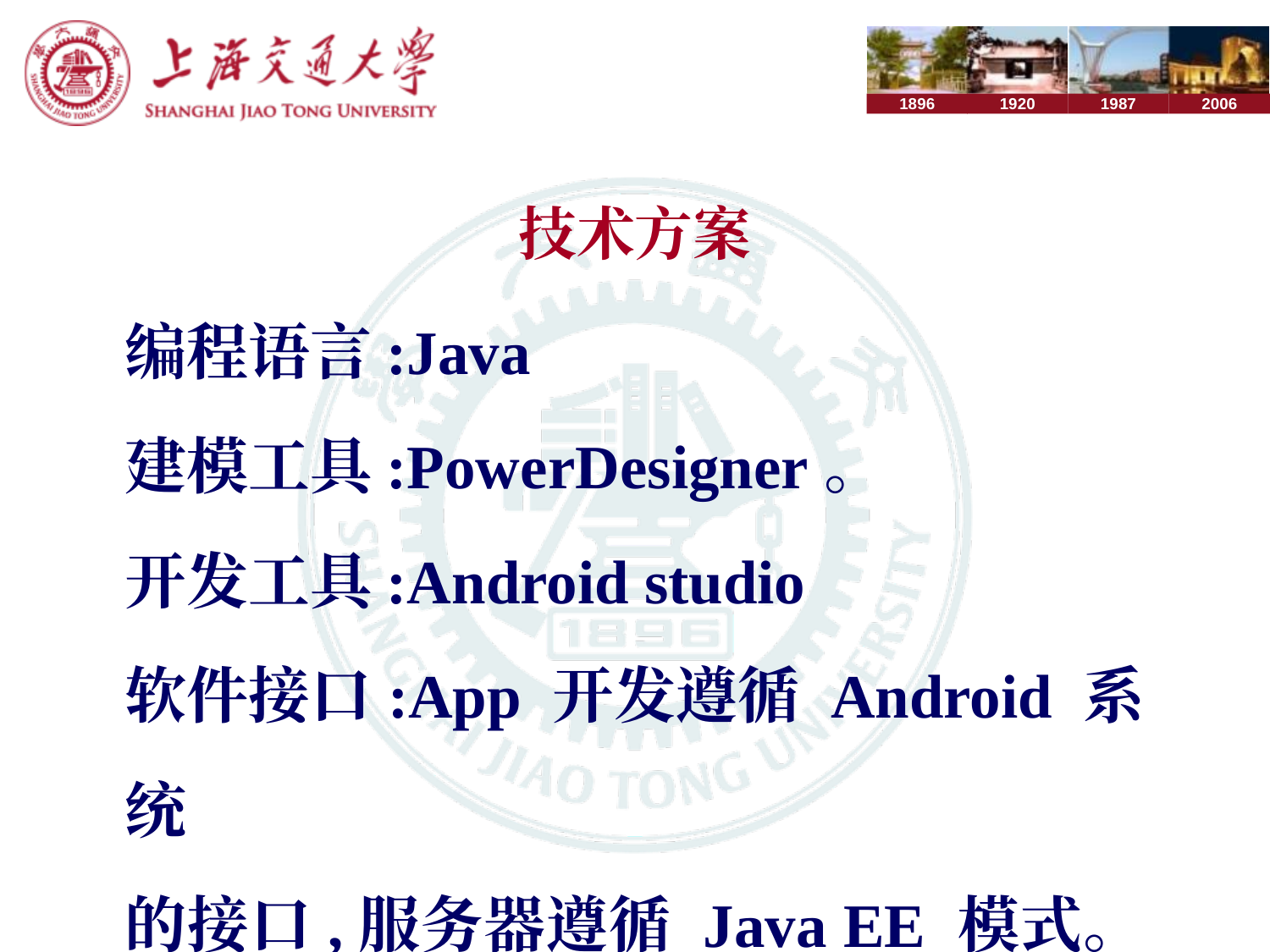

技术方案
编程语言:Java
建模工具:PowerDesigner。
开发工具:Android studio
软件接口:App 开发遵循 Android 系统
的接口,服务器遵循 Java EE 模式。
采用 Restful 风格 API